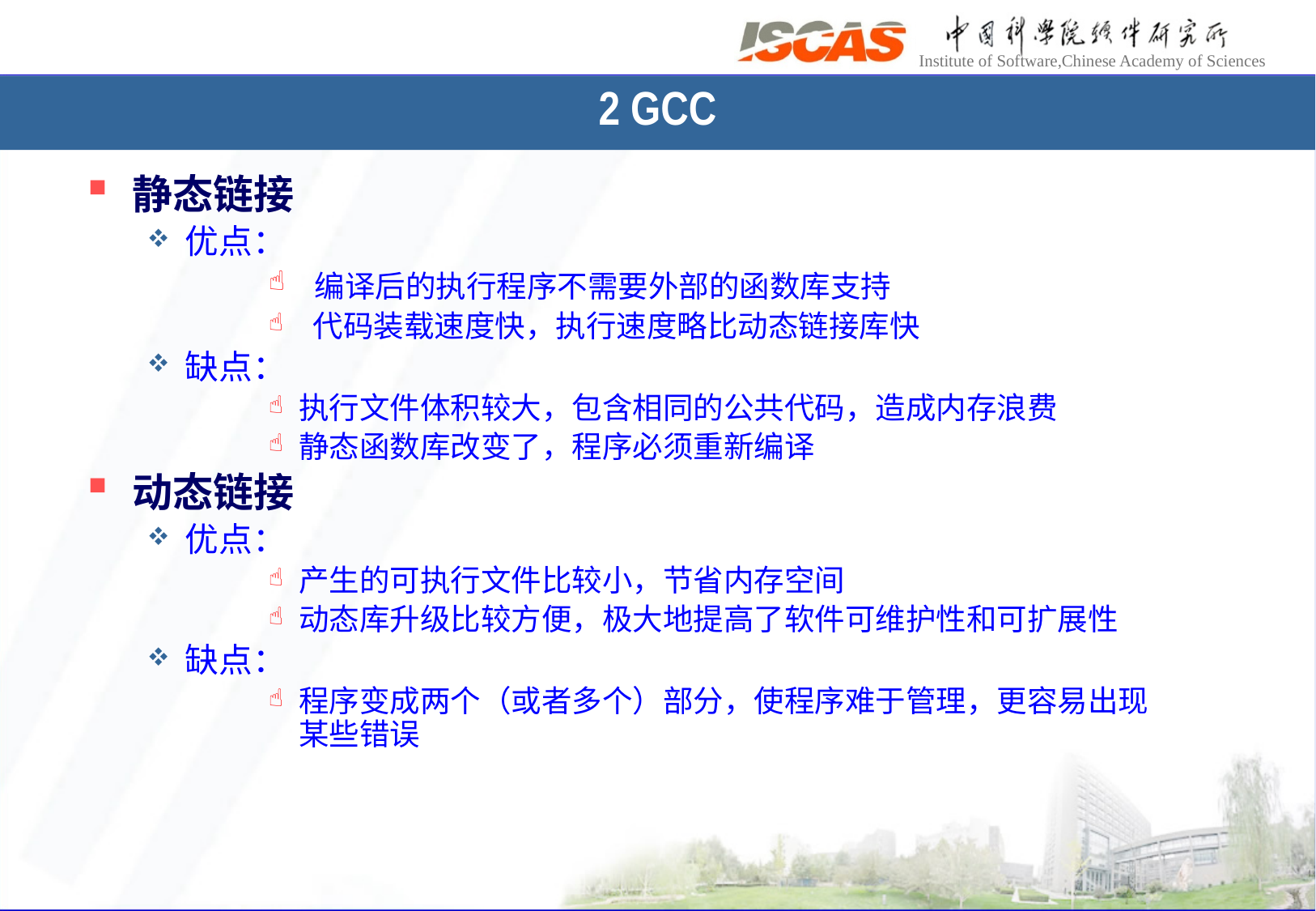

2 GCC
静态链接
优点：
 编译后的执行程序不需要外部的函数库支持
 代码装载速度快，执行速度略比动态链接库快
缺点：
执行文件体积较大，包含相同的公共代码，造成内存浪费
静态函数库改变了，程序必须重新编译
动态链接
优点：
产生的可执行文件比较小，节省内存空间
动态库升级比较方便，极大地提高了软件可维护性和可扩展性
缺点：
程序变成两个（或者多个）部分，使程序难于管理，更容易出现某些错误